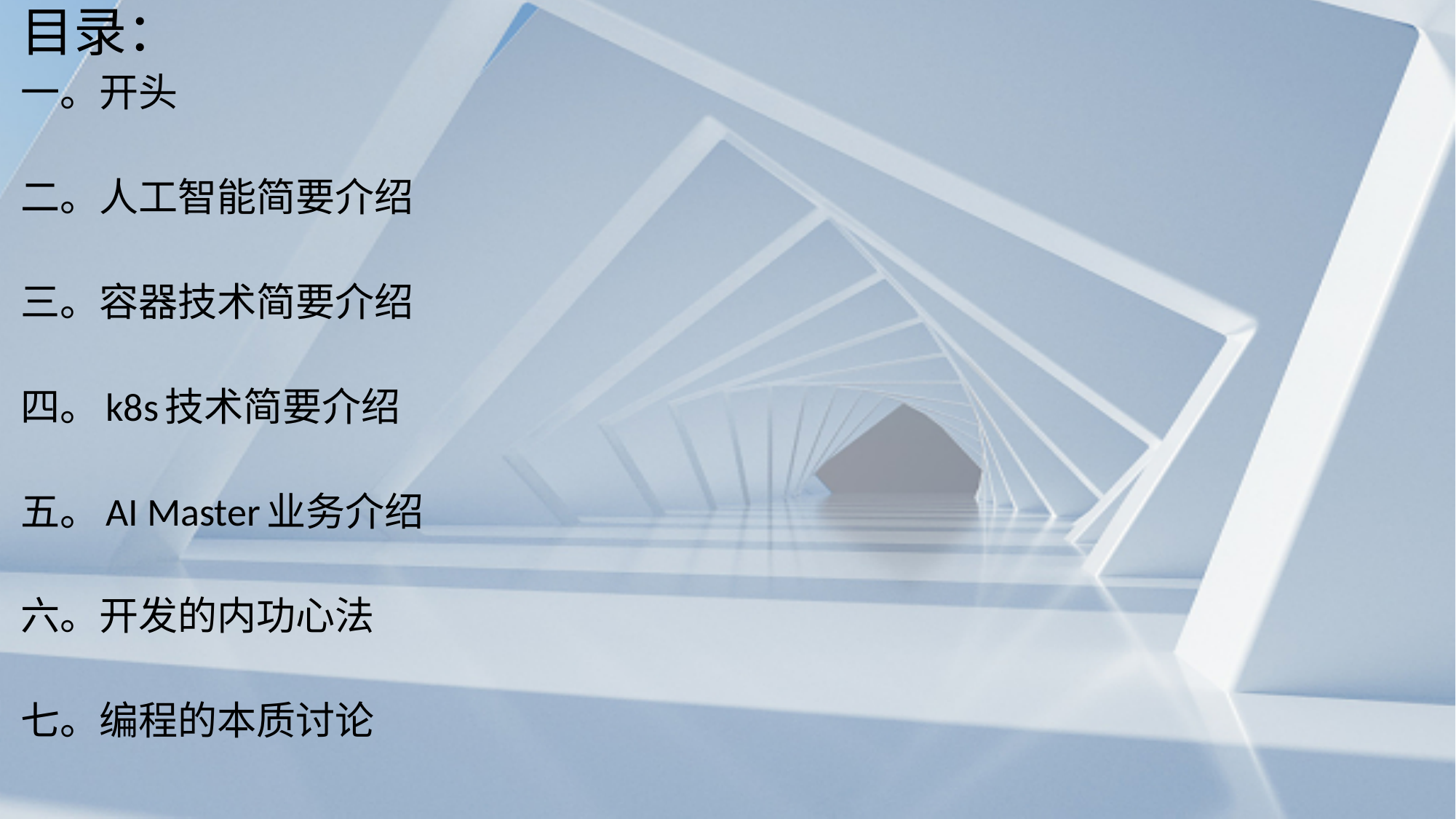

目录：
一。开头

二。人工智能简要介绍

三。容器技术简要介绍

四。k8s技术简要介绍

五。AI Master业务介绍

六。开发的内功心法

七。编程的本质讨论